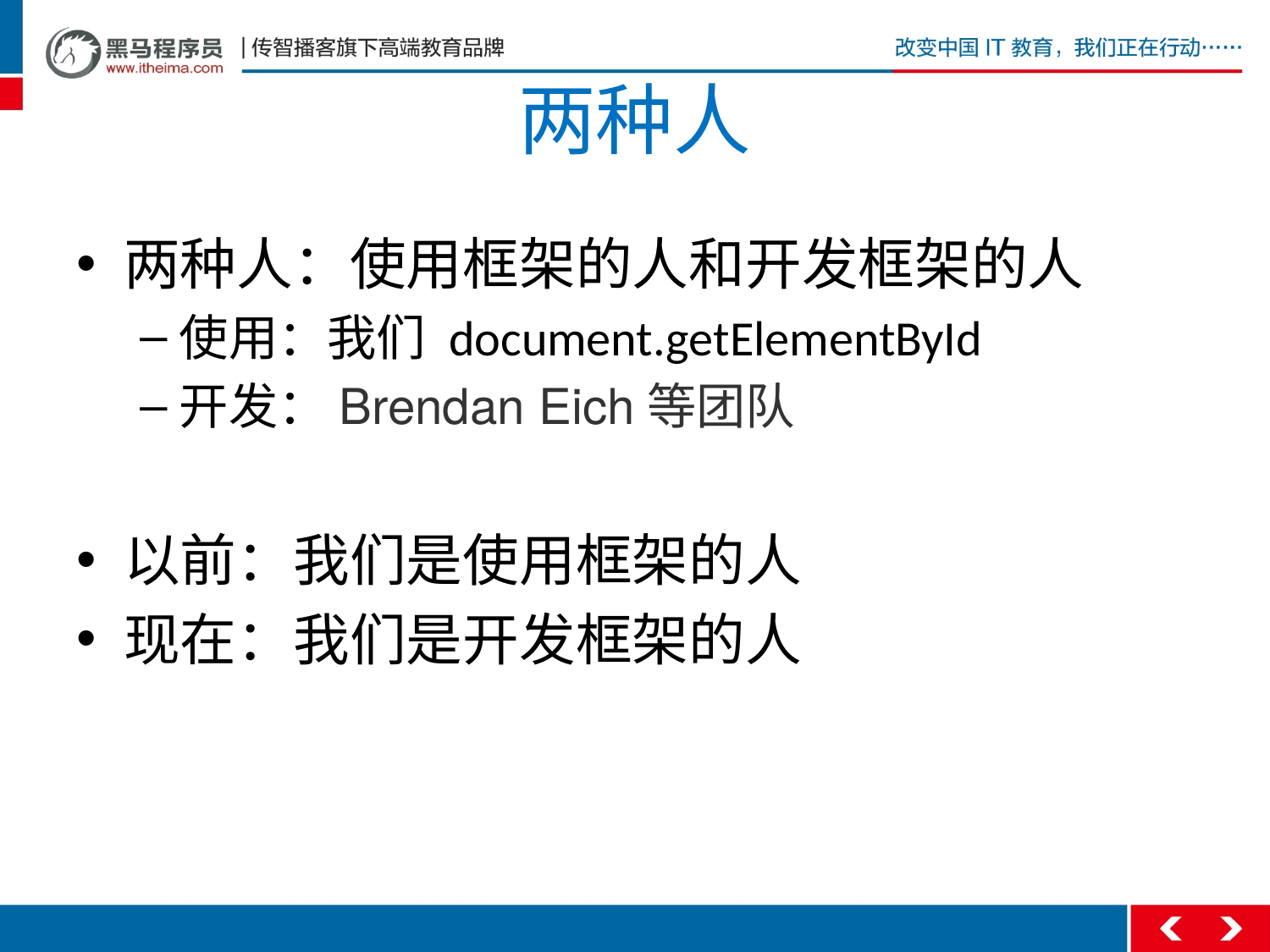

# 两种人
两种人：使用框架的人和开发框架的人
使用：我们 document.getElementById
开发：Brendan Eich等团队

以前：我们是使用框架的人
现在：我们是开发框架的人